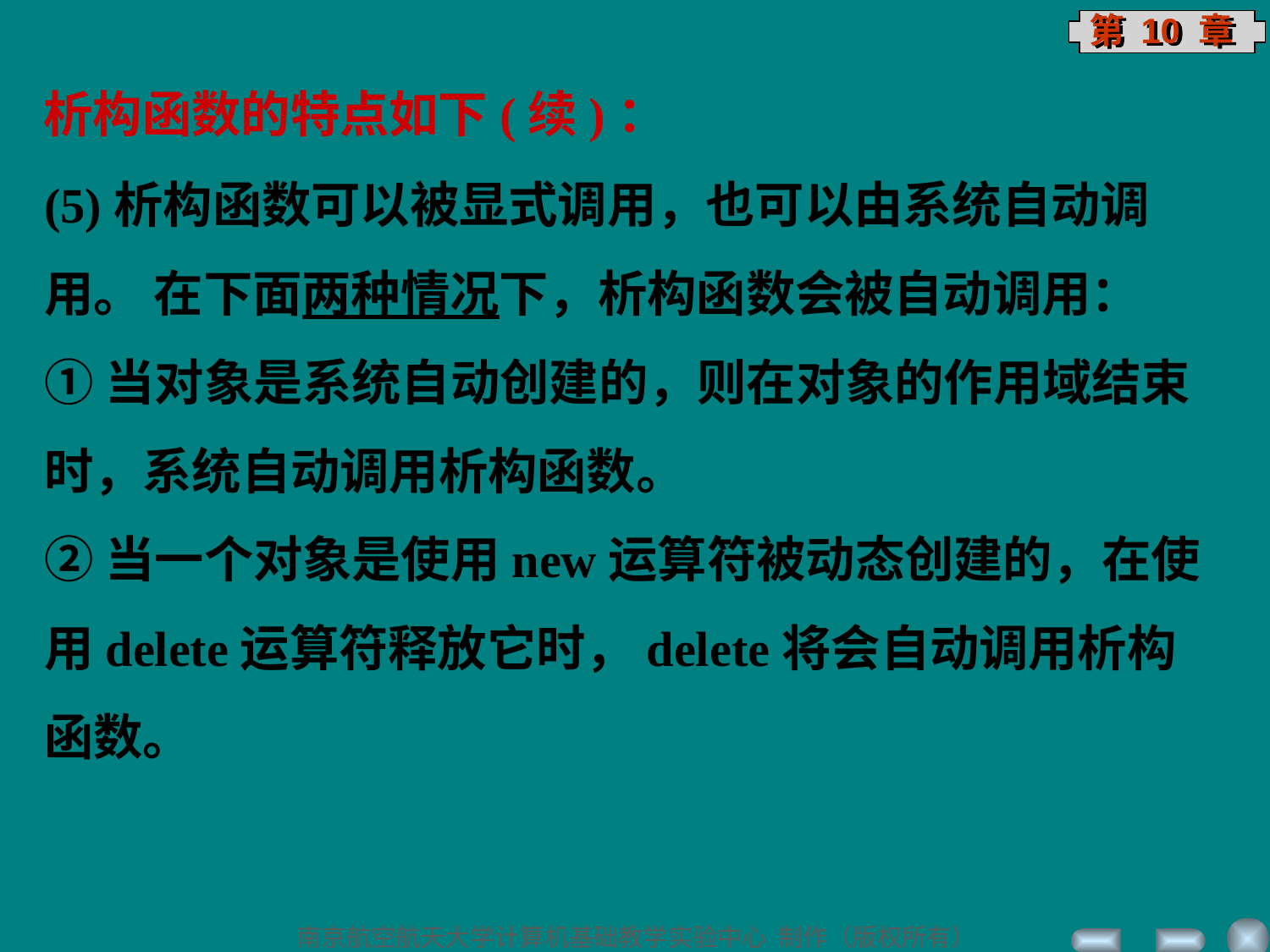

析构函数的特点如下(续)：
(5)析构函数可以被显式调用，也可以由系统自动调用。 在下面两种情况下，析构函数会被自动调用：
①当对象是系统自动创建的，则在对象的作用域结束时，系统自动调用析构函数。
②当一个对象是使用new运算符被动态创建的，在使用delete运算符释放它时，delete将会自动调用析构函数。